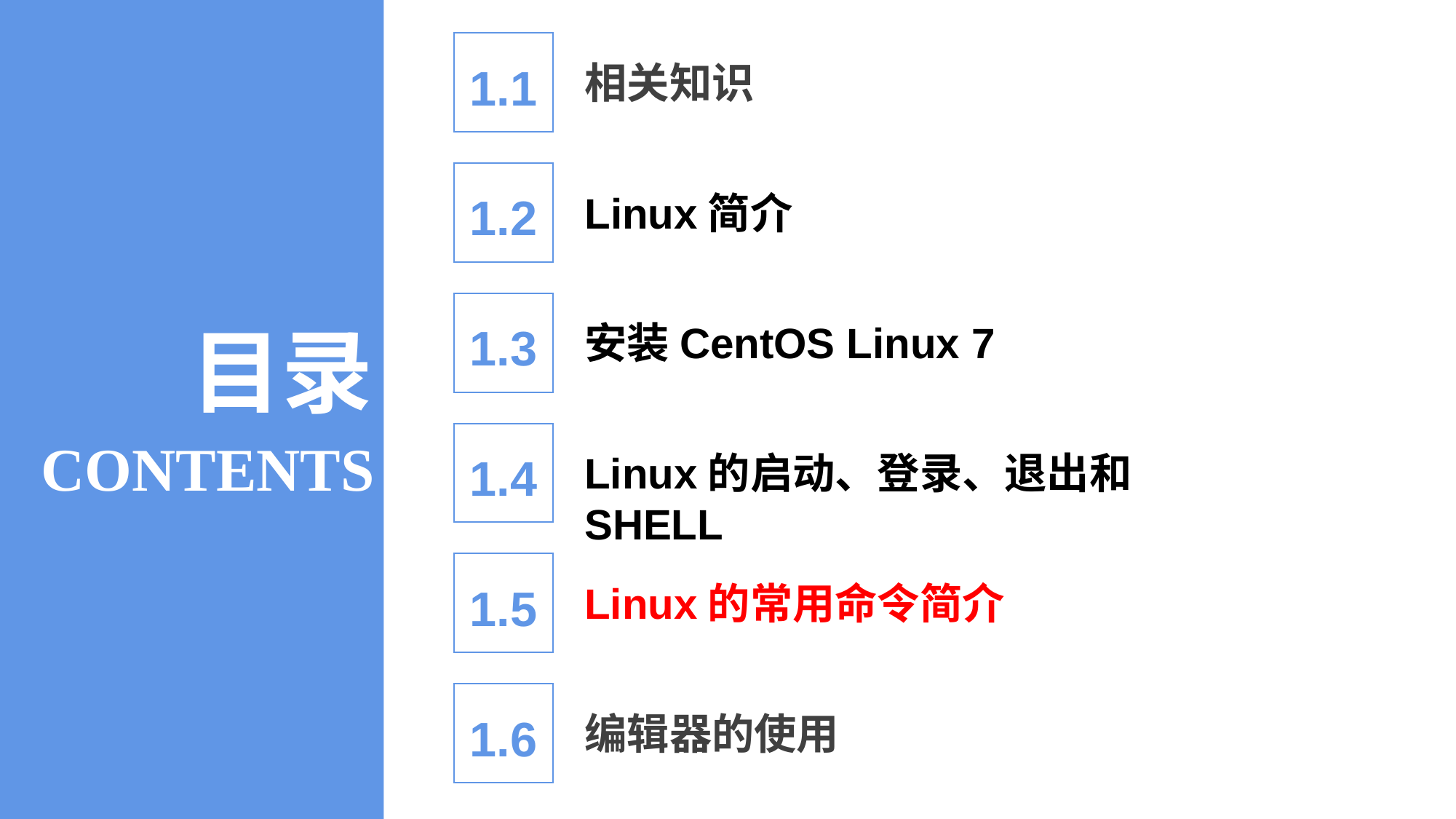

1.1
相关知识

1.2
Linux简介

1.3
安装CentOS Linux 7
目录

1.4
Linux的启动、登录、退出和SHELL
CONTENTS

1.5
Linux的常用命令简介

1.6
编辑器的使用